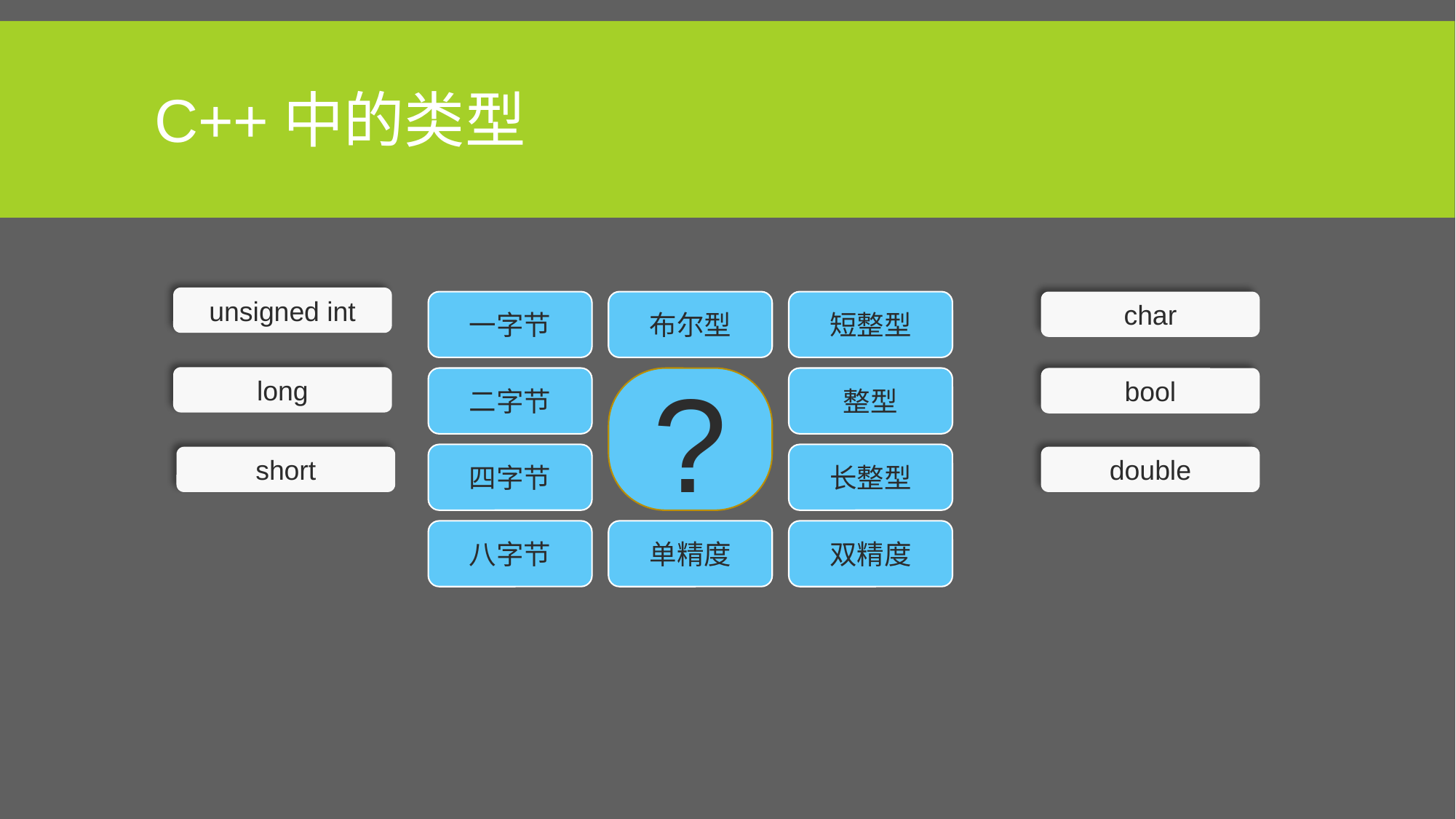

# C++中的类型
unsigned int
一字节
布尔型
短整型
char
long
二字节
?
整型
bool
四字节
长整型
short
double
八字节
单精度
双精度